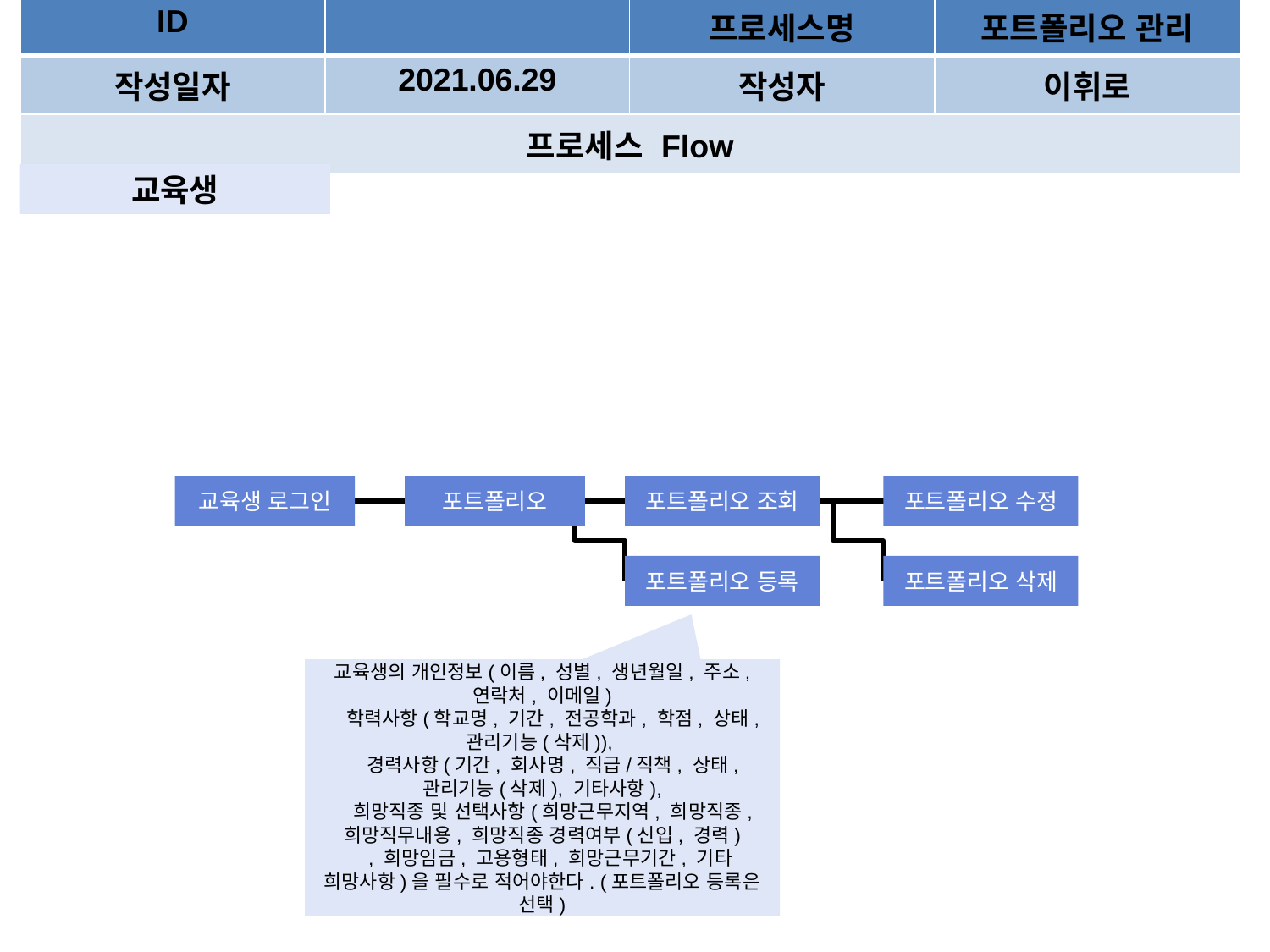

| ID |  |  | 프로세스명 | 포트폴리오 관리 |
| --- | --- | --- | --- | --- |
| 작성일자 |  | 2021.06.29 | 작성자 | 이휘로 |
| 프로세스 Flow |  |  |  |  |
교육생
교육생 로그인
포트폴리오
포트폴리오 조회
포트폴리오 수정
포트폴리오 등록
포트폴리오 삭제
교육생의 개인정보(이름, 성별, 생년월일, 주소, 연락처, 이메일)
   학력사항(학교명, 기간, 전공학과, 학점, 상태, 관리기능(삭제)),
   경력사항(기간, 회사명, 직급/직책, 상태, 관리기능(삭제), 기타사항),
   희망직종 및 선택사항(희망근무지역, 희망직종, 희망직무내용, 희망직종 경력여부(신입, 경력)
   , 희망임금, 고용형태, 희망근무기간, 기타 희망사항)을 필수로 적어야한다. (포트폴리오 등록은 선택)